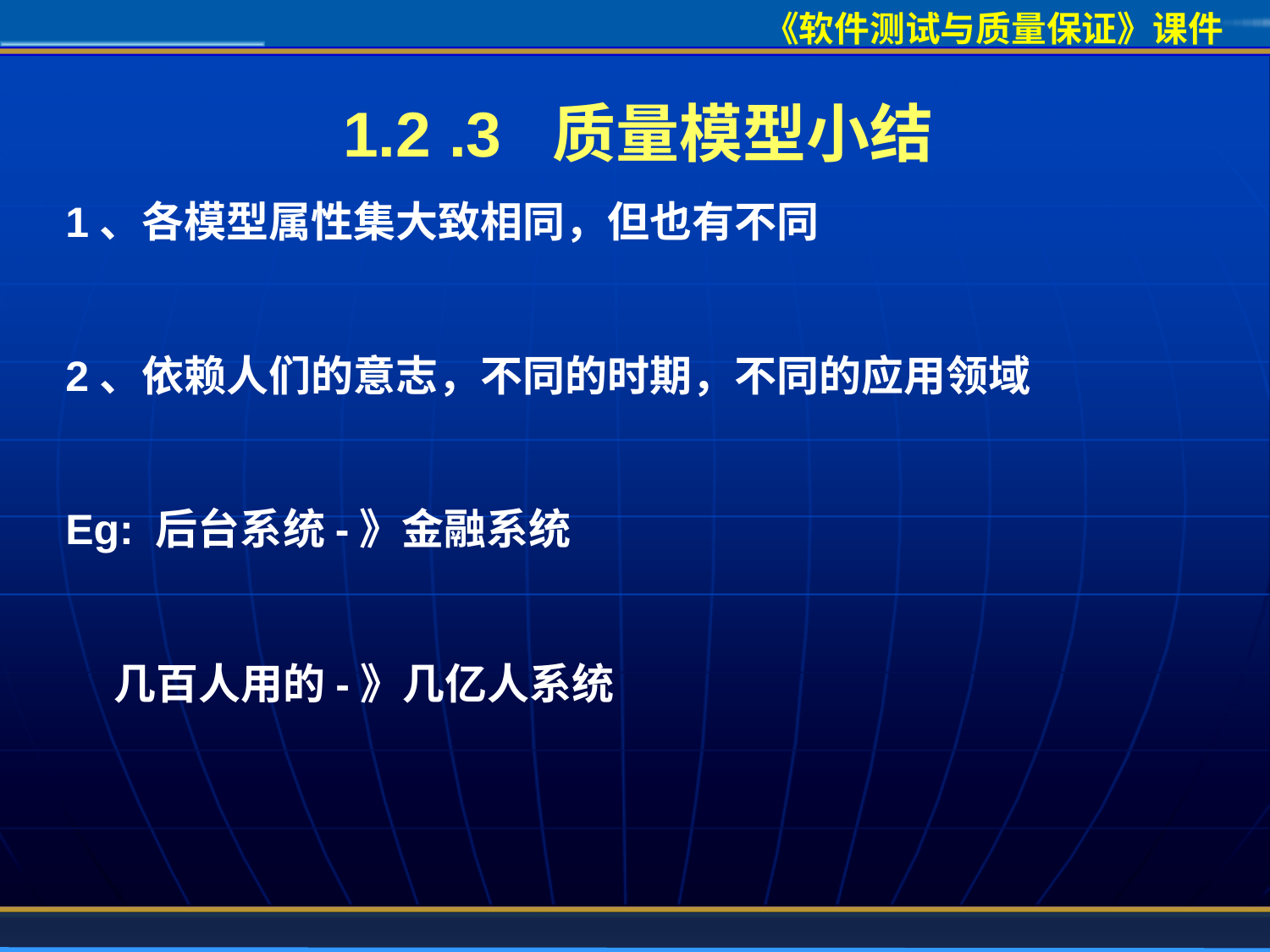

# 1.2 .3  质量模型小结
1、各模型属性集大致相同，但也有不同

2、依赖人们的意志，不同的时期，不同的应用领域

Eg: 后台系统-》金融系统

    几百人用的-》几亿人系统